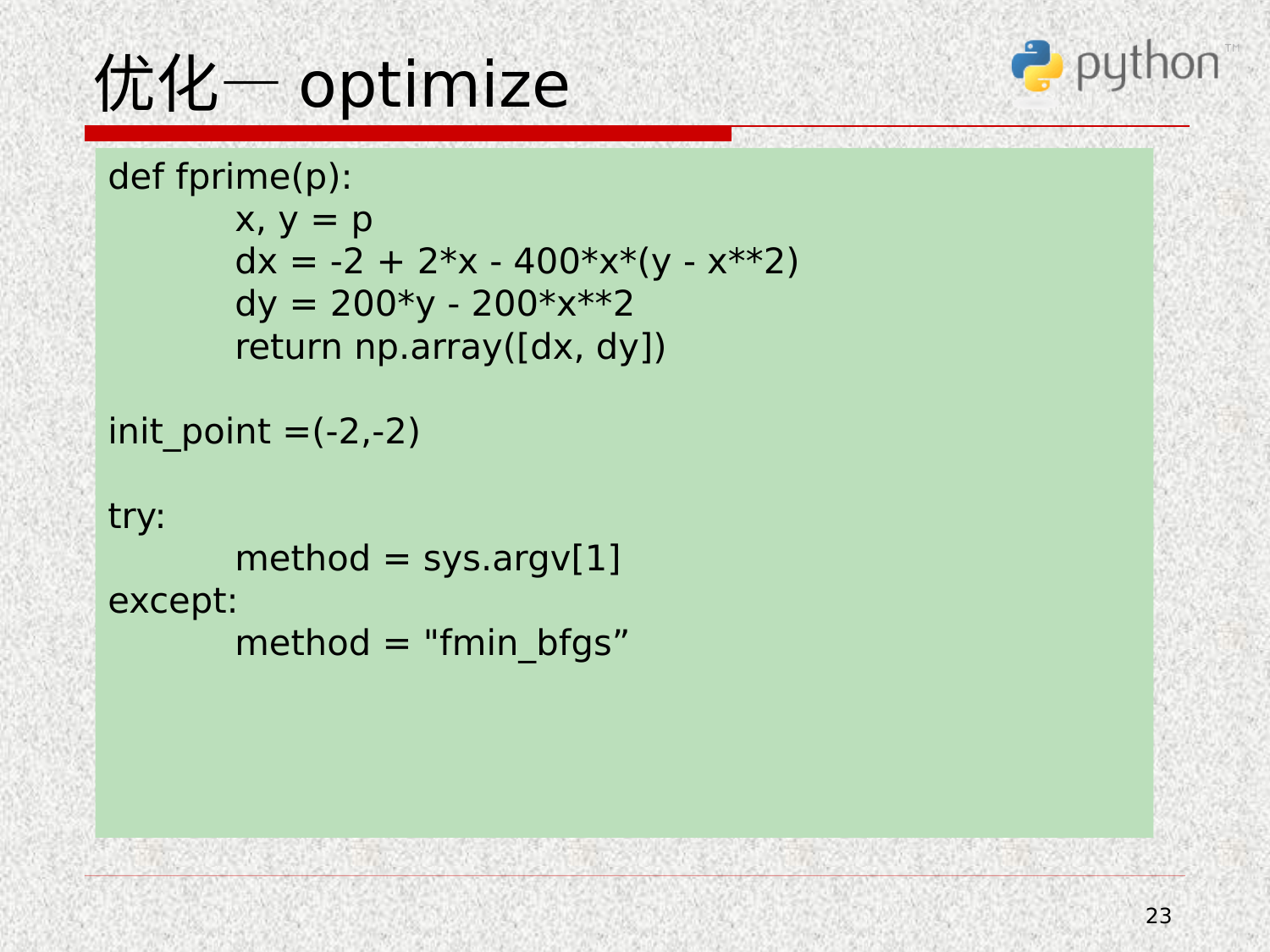

# 优化—optimize

def fprime(p):
	x, y = p
	dx = -2 + 2*x - 400*x*(y - x**2)
	dy = 200*y - 200*x**2
	return np.array([dx, dy])
init_point =(-2,-2)
try:
	method = sys.argv[1]
except:
	method = "fmin_bfgs”

23